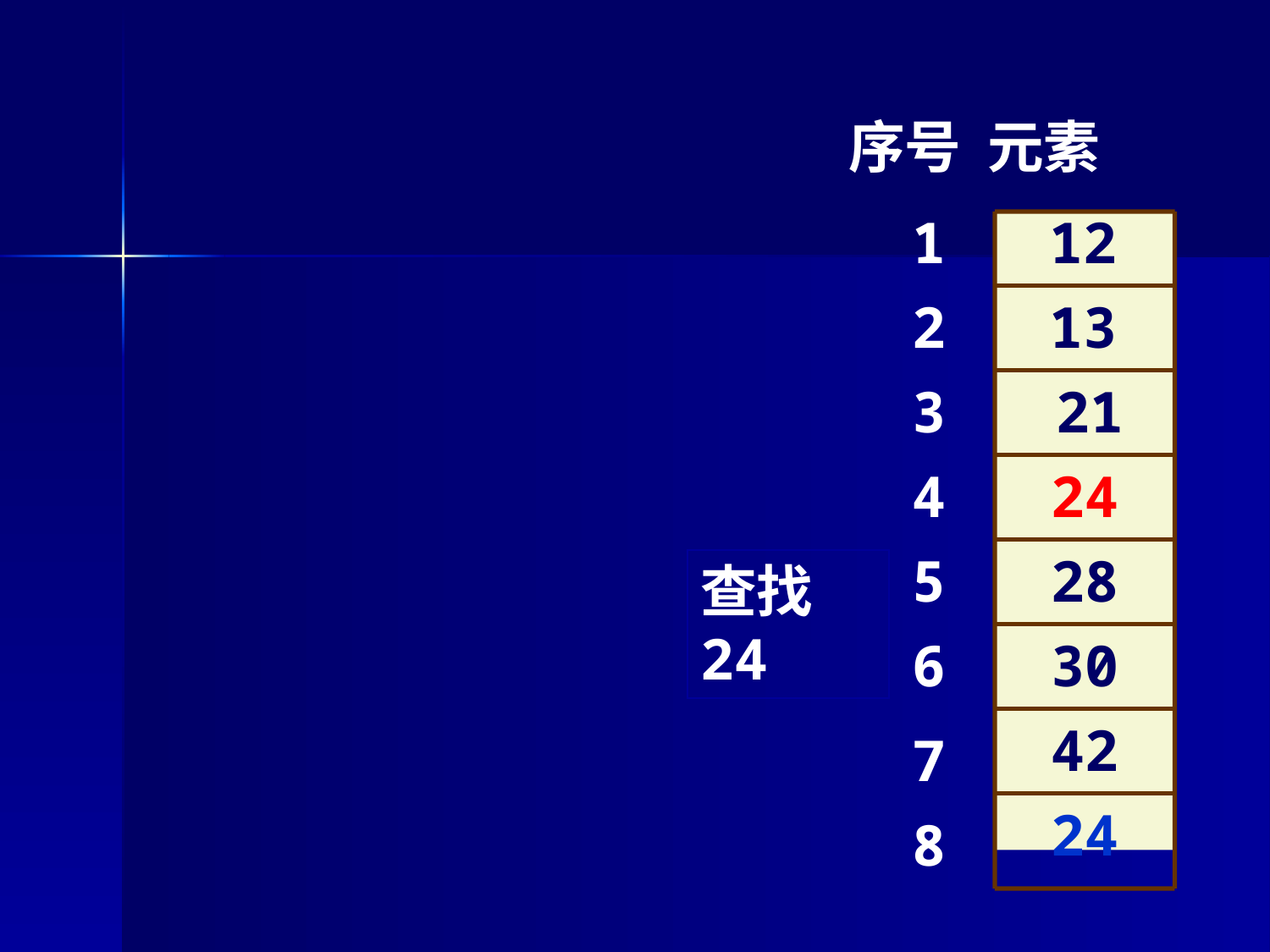

序号  元素
1
12

2

13
3

21
4

24
5

28
查找24
6

30

42
7

24
8